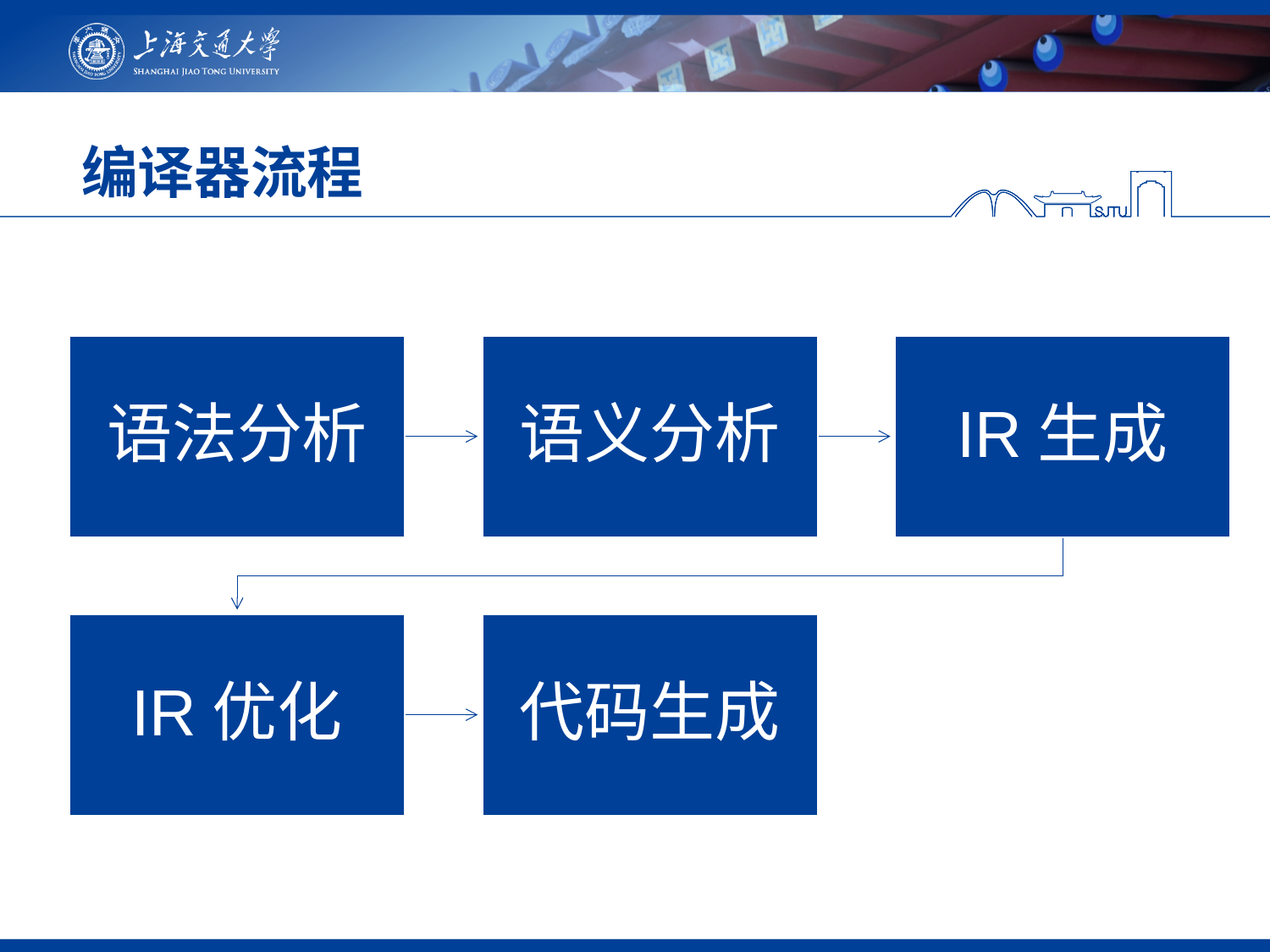

# 编译器流程

语法分析

语义分析

IR生成

IR优化
代码生成